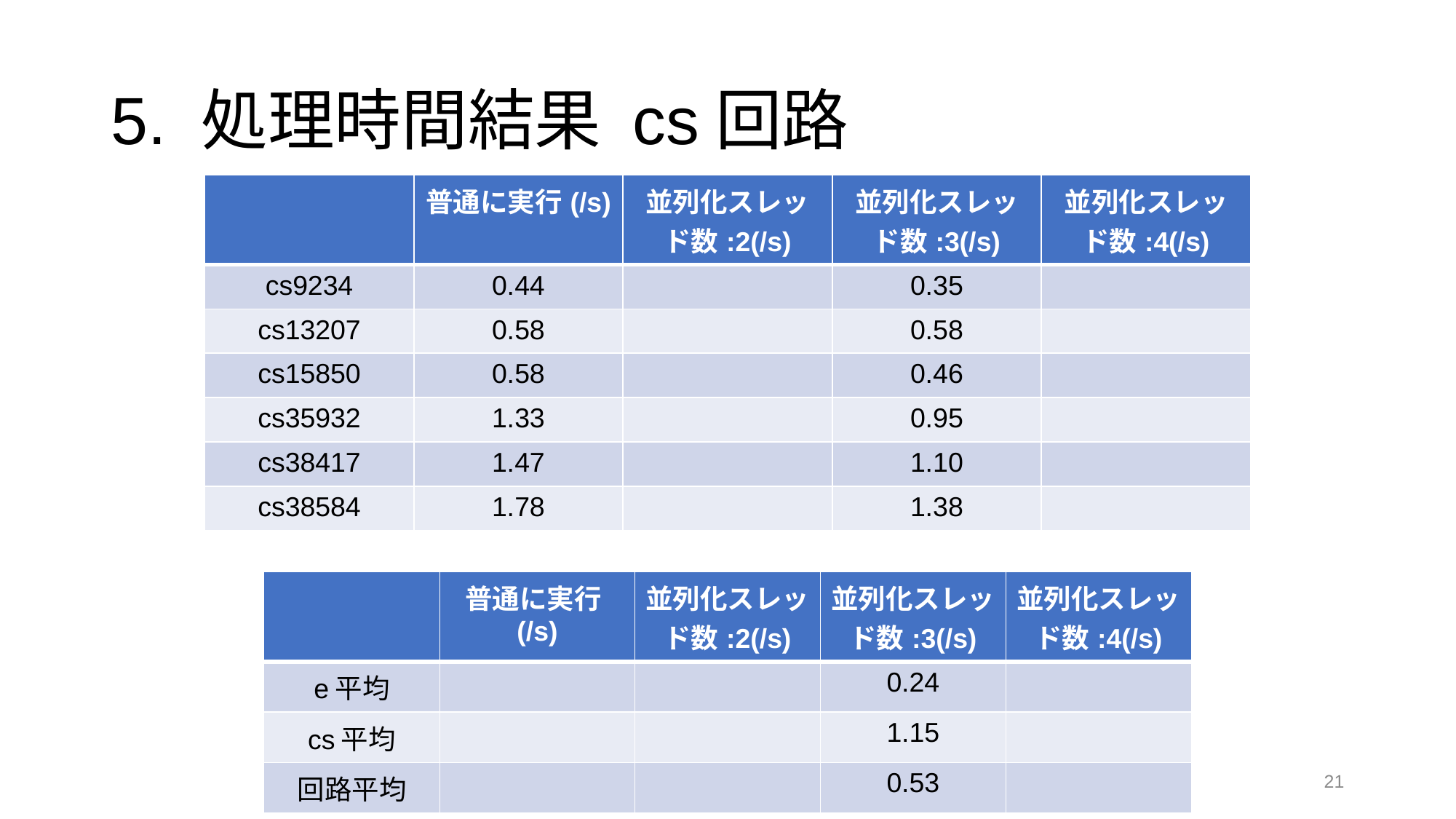

# 5. 処理時間結果 cs回路
|  | 普通に実行(/s) | 並列化スレッド数:2(/s) | 並列化スレッド数:3(/s) | 並列化スレッド数:4(/s) |
| --- | --- | --- | --- | --- |
| cs9234 | 0.44 |  | 0.35 |  |
| cs13207 | 0.58 |  | 0.58 |  |
| cs15850 | 0.58 |  | 0.46 |  |
| cs35932 | 1.33 |  | 0.95 |  |
| cs38417 | 1.47 |  | 1.10 |  |
| cs38584 | 1.78 |  | 1.38 |  |
|  | 普通に実行(/s) | 並列化スレッド数:2(/s) | 並列化スレッド数:3(/s) | 並列化スレッド数:4(/s) |
| --- | --- | --- | --- | --- |
| e平均 |  |  | 0.24 |  |
| cs平均 |  |  | 1.15 |  |
| 回路平均 |  |  | 0.53 |  |
21